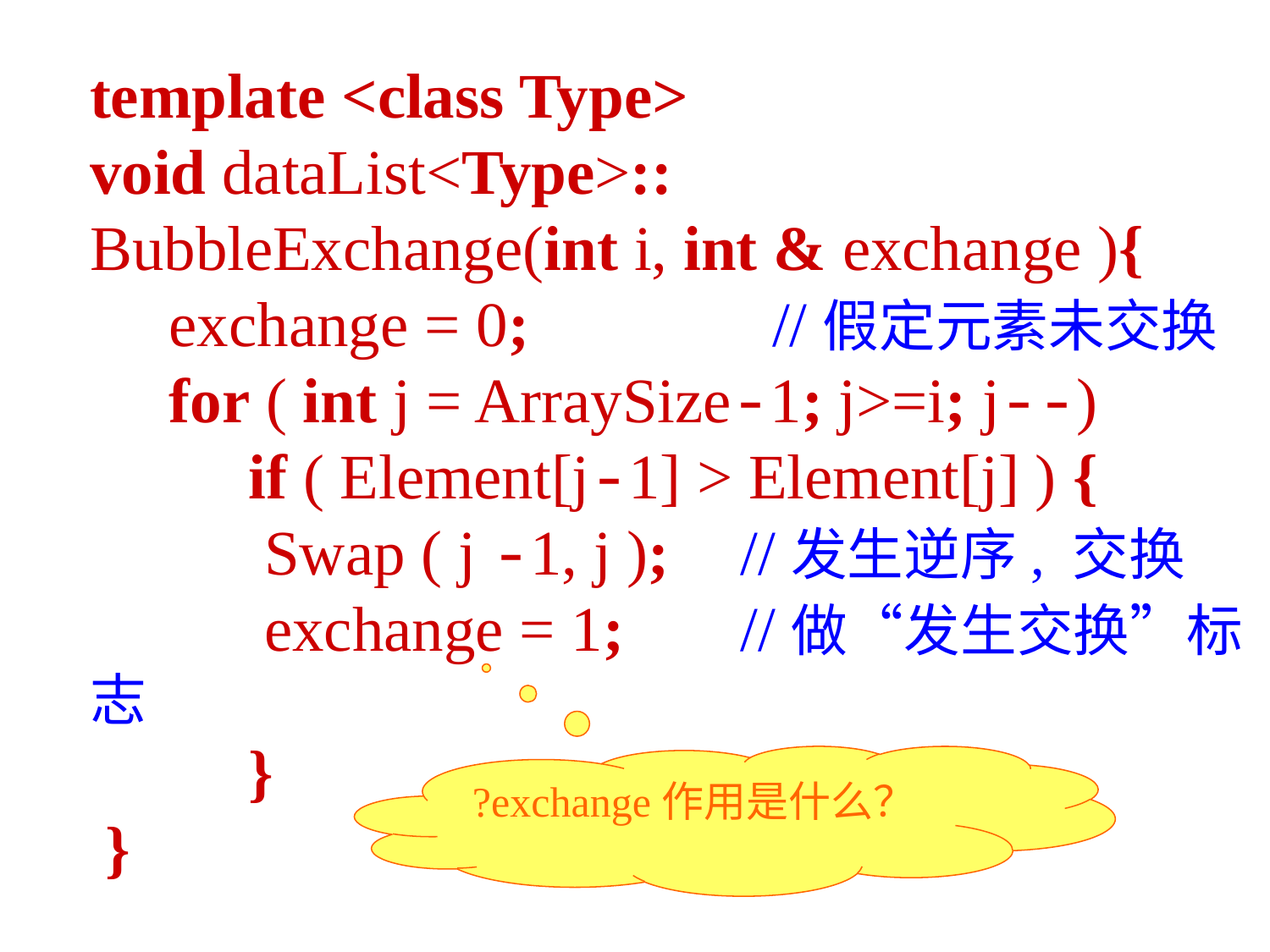

template <class Type>
void dataList<Type>::
BubbleExchange(int i, int & exchange ){
     exchange = 0;	           //假定元素未交换
     for ( int j = ArraySize-1; j>=i; j--)
          if ( Element[j-1] > Element[j] ) {
	   Swap ( j -1, j );	 //发生逆序, 交换
	   exchange = 1;	 //做“发生交换”标志
          }
 }
?exchange作用是什么？